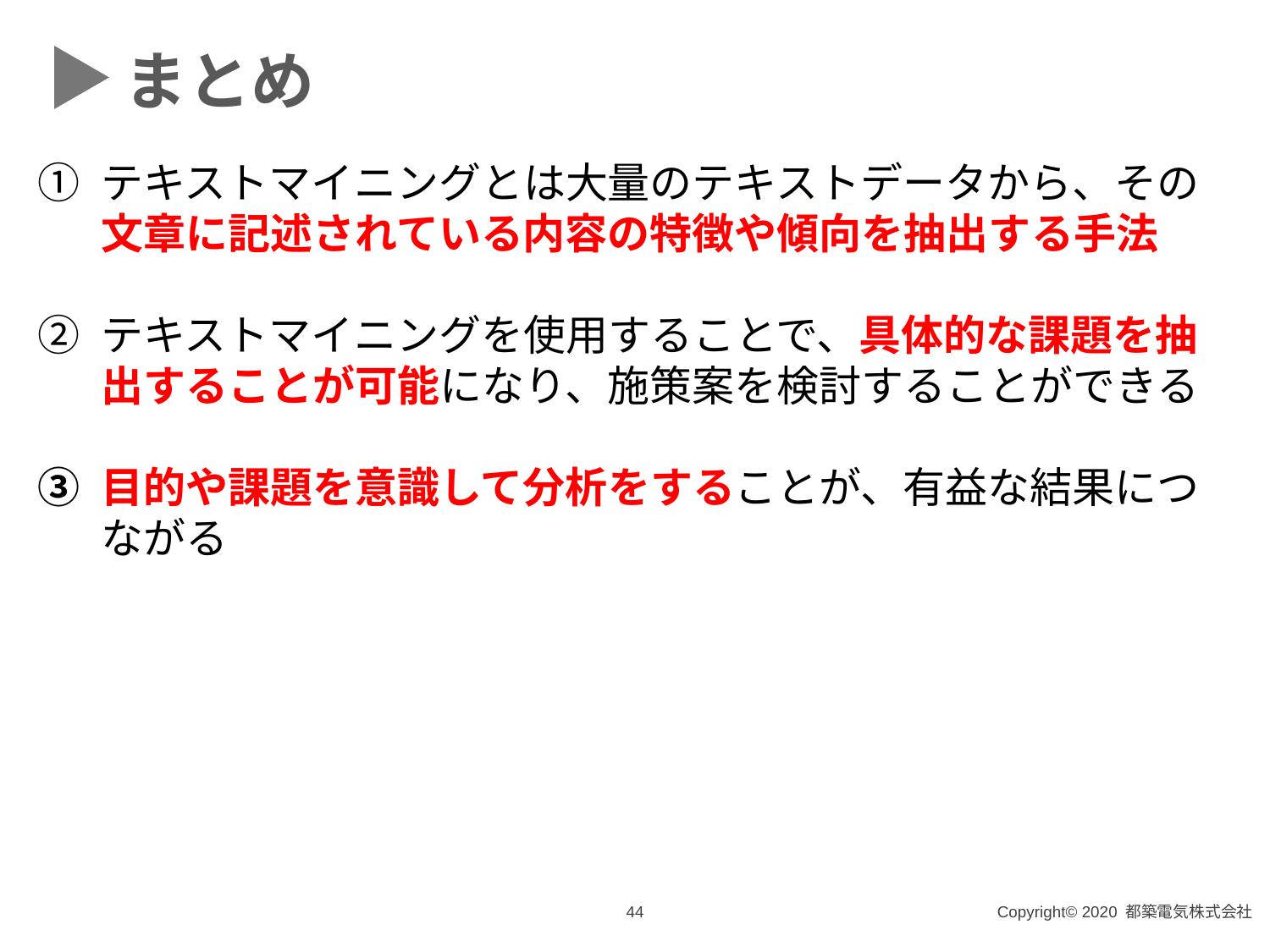

まとめ

テキストマイニングとは大量のテキストデータから、その文章に記述されている内容の特徴や傾向を抽出する手法

テキストマイニングを使用することで、具体的な課題を抽出することが可能になり、施策案を検討することができる

目的や課題を意識して分析をすることが、有益な結果につながる
44
Copyright© 2020 都築電気株式会社